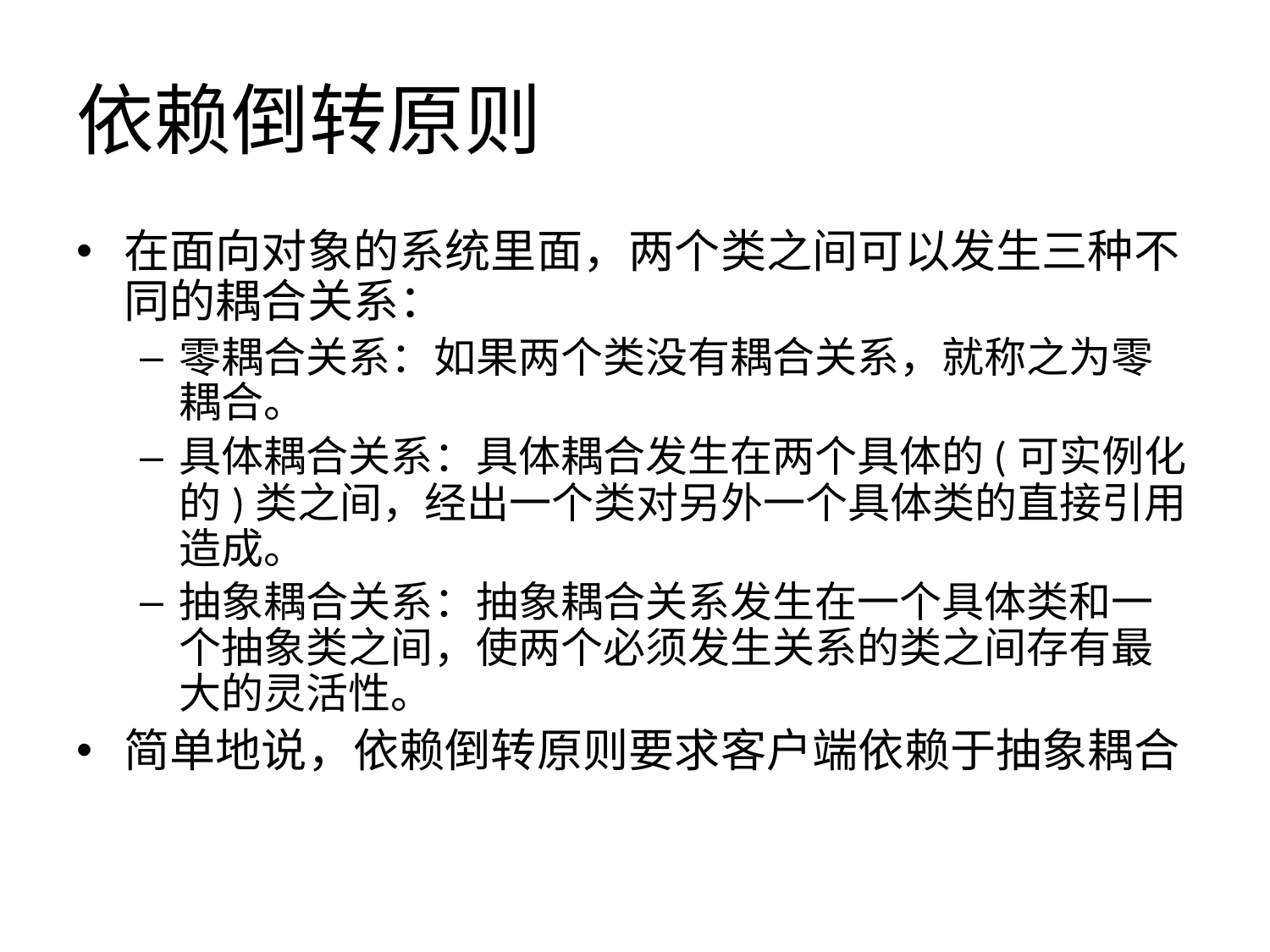

# 依赖倒转原则
在面向对象的系统里面，两个类之间可以发生三种不同的耦合关系：
零耦合关系：如果两个类没有耦合关系，就称之为零耦合。
具体耦合关系：具体耦合发生在两个具体的(可实例化 的)类之间，经出一个类对另外一个具体类的直接引用造成。
抽象耦合关系：抽象耦合关系发生在一个具体类和一个抽象类之间，使两个必须发生关系的类之间存有最大的灵活性。
简单地说，依赖倒转原则要求客户端依赖于抽象耦合